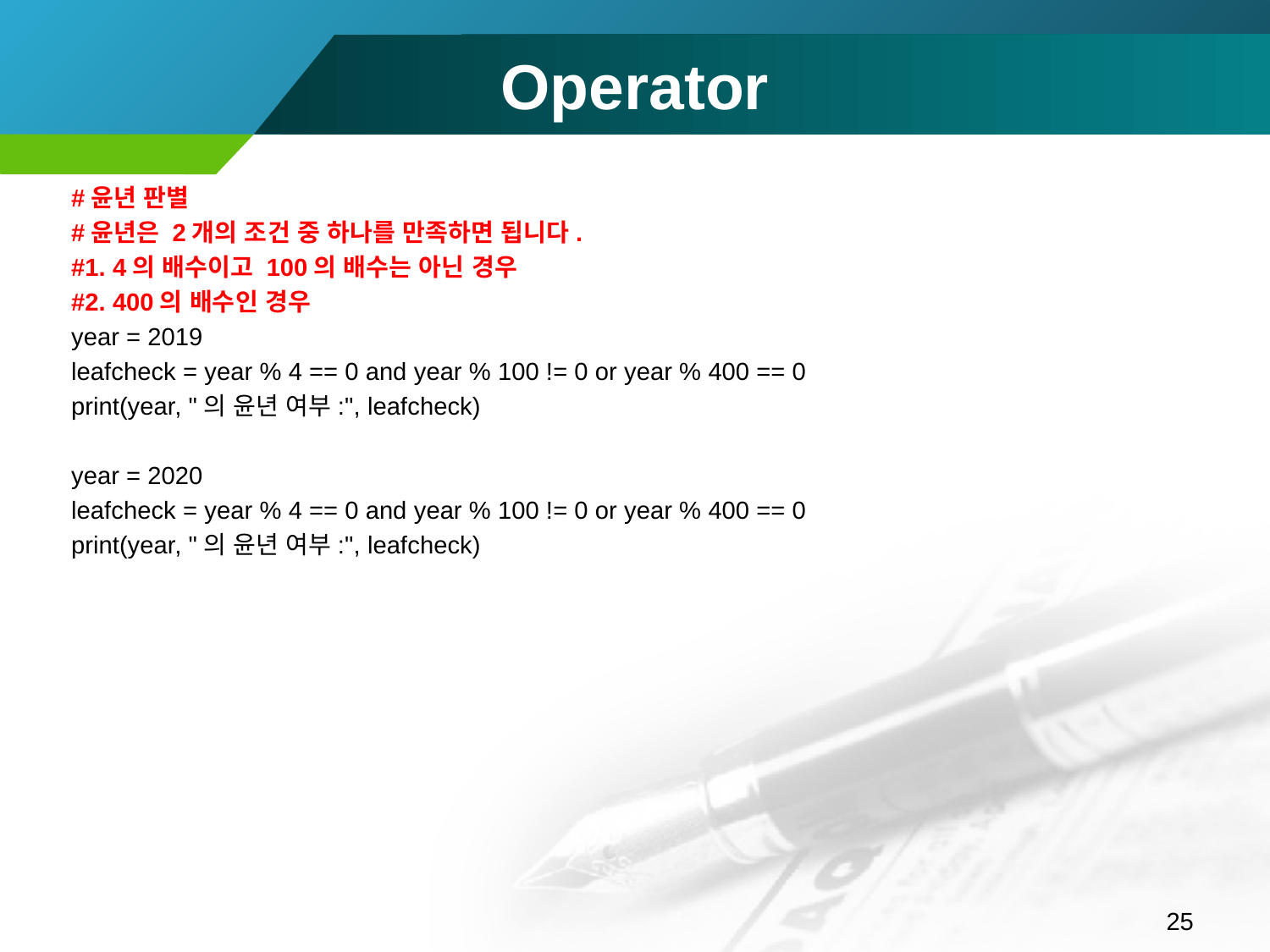

# Operator
#윤년 판별
#윤년은 2개의 조건 중 하나를 만족하면 됩니다.
#1. 4의 배수이고 100의 배수는 아닌 경우
#2. 400의 배수인 경우
year = 2019
leafcheck = year % 4 == 0 and year % 100 != 0 or year % 400 == 0
print(year, "의 윤년 여부:", leafcheck)

year = 2020
leafcheck = year % 4 == 0 and year % 100 != 0 or year % 400 == 0
print(year, "의 윤년 여부:", leafcheck)
25